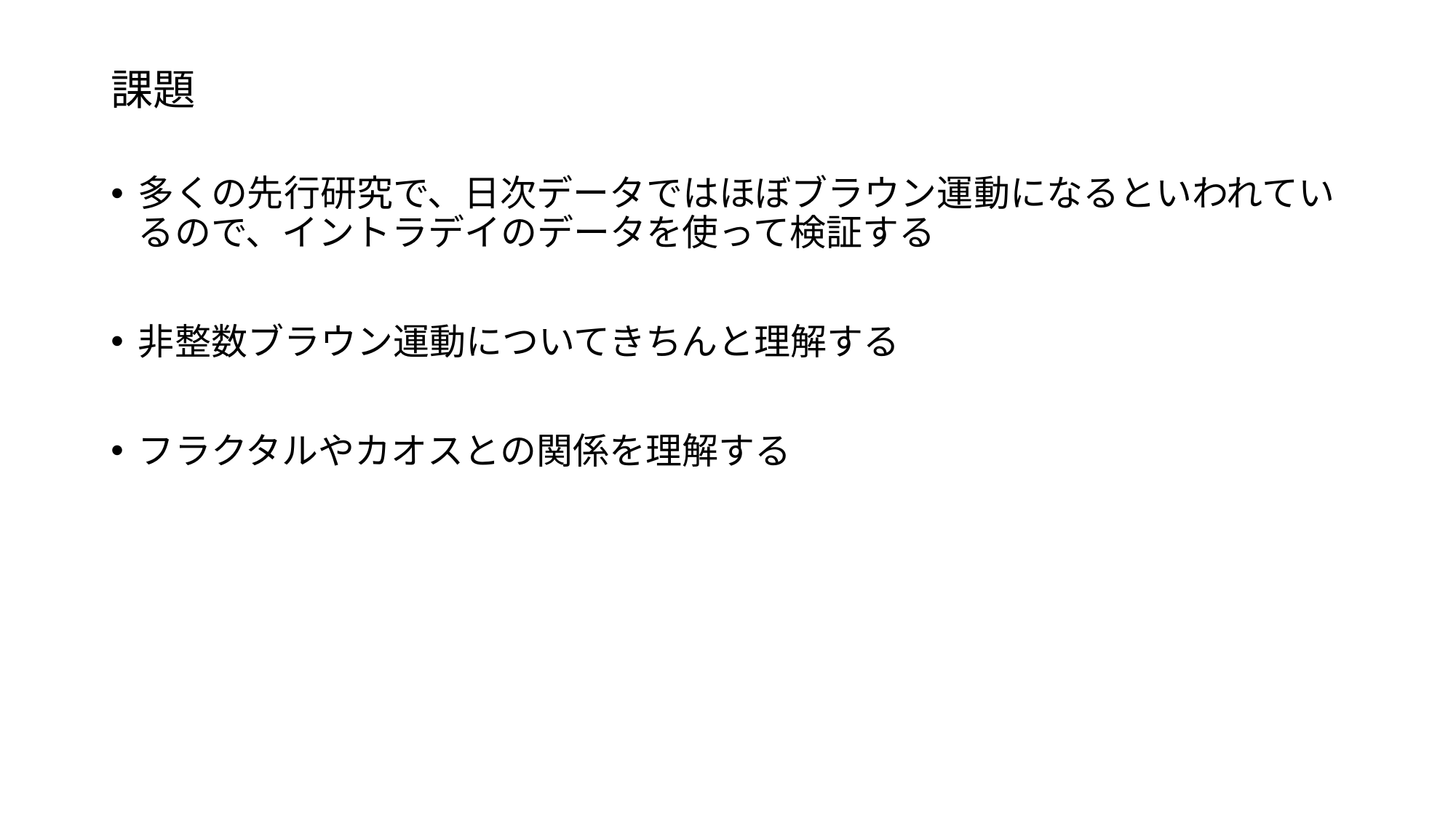

# 課題
多くの先行研究で、日次データではほぼブラウン運動になるといわれているので、イントラデイのデータを使って検証する

非整数ブラウン運動についてきちんと理解する

フラクタルやカオスとの関係を理解する